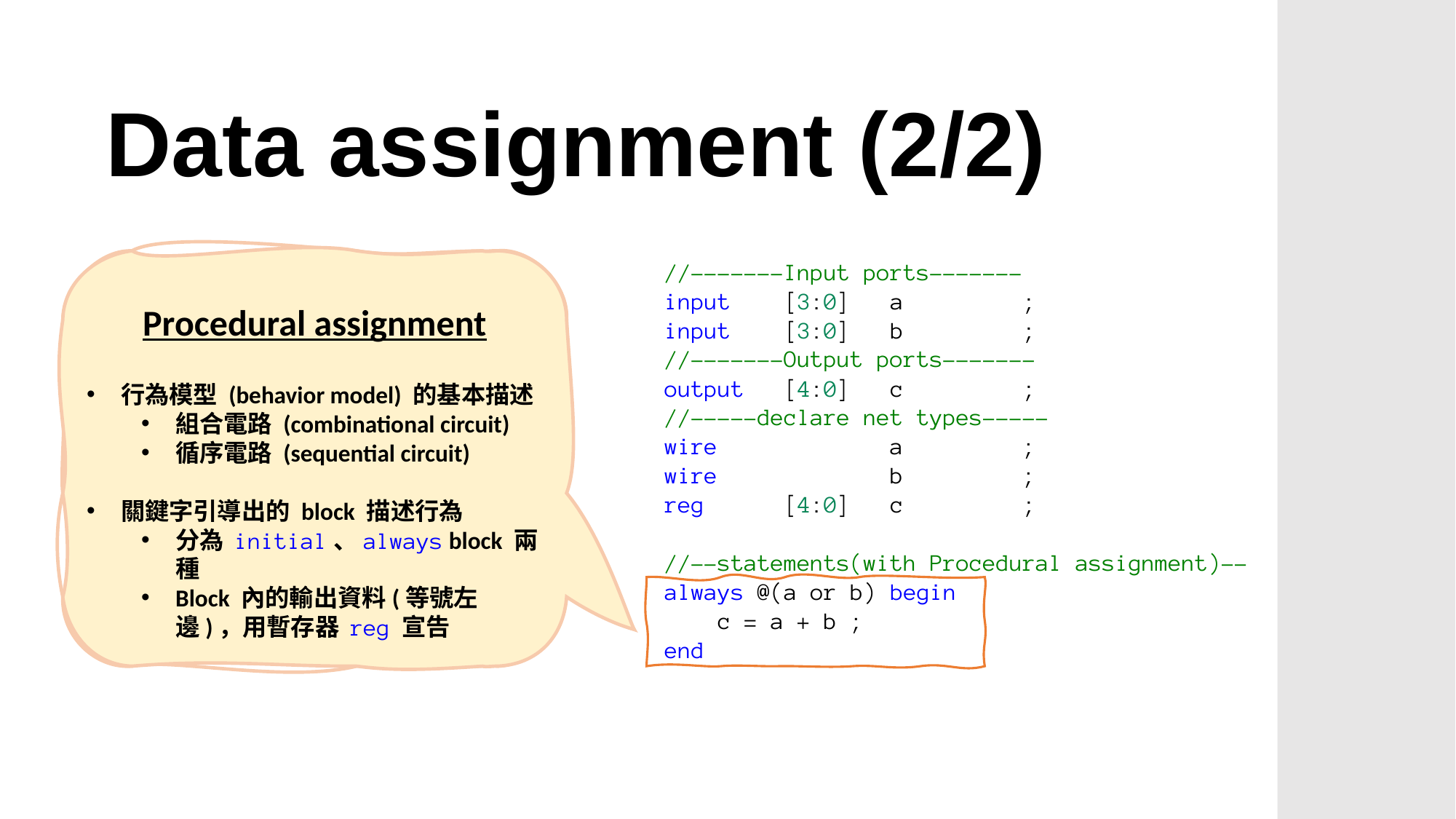

Data assignment (2/2)

//-------Input ports-------
input    [3:0]   a         ;
input    [3:0]   b         ;
//-------Output ports-------
output   [4:0]   c         ;
//-----declare net types-----
wire             a         ;
wire             b         ;
reg      [4:0]   c         ;
//--statements(with Procedural assignment)--
always @(a or b) begin
    c = a + b ;
end
Procedural assignment

行為模型 (behavior model) 的基本描述
組合電路 (combinational circuit)
循序電路 (sequential circuit)

關鍵字引導出的 block 描述行為
分為 initial、always block 兩種
Block 內的輸出資料(等號左邊)，用暫存器 reg 宣告